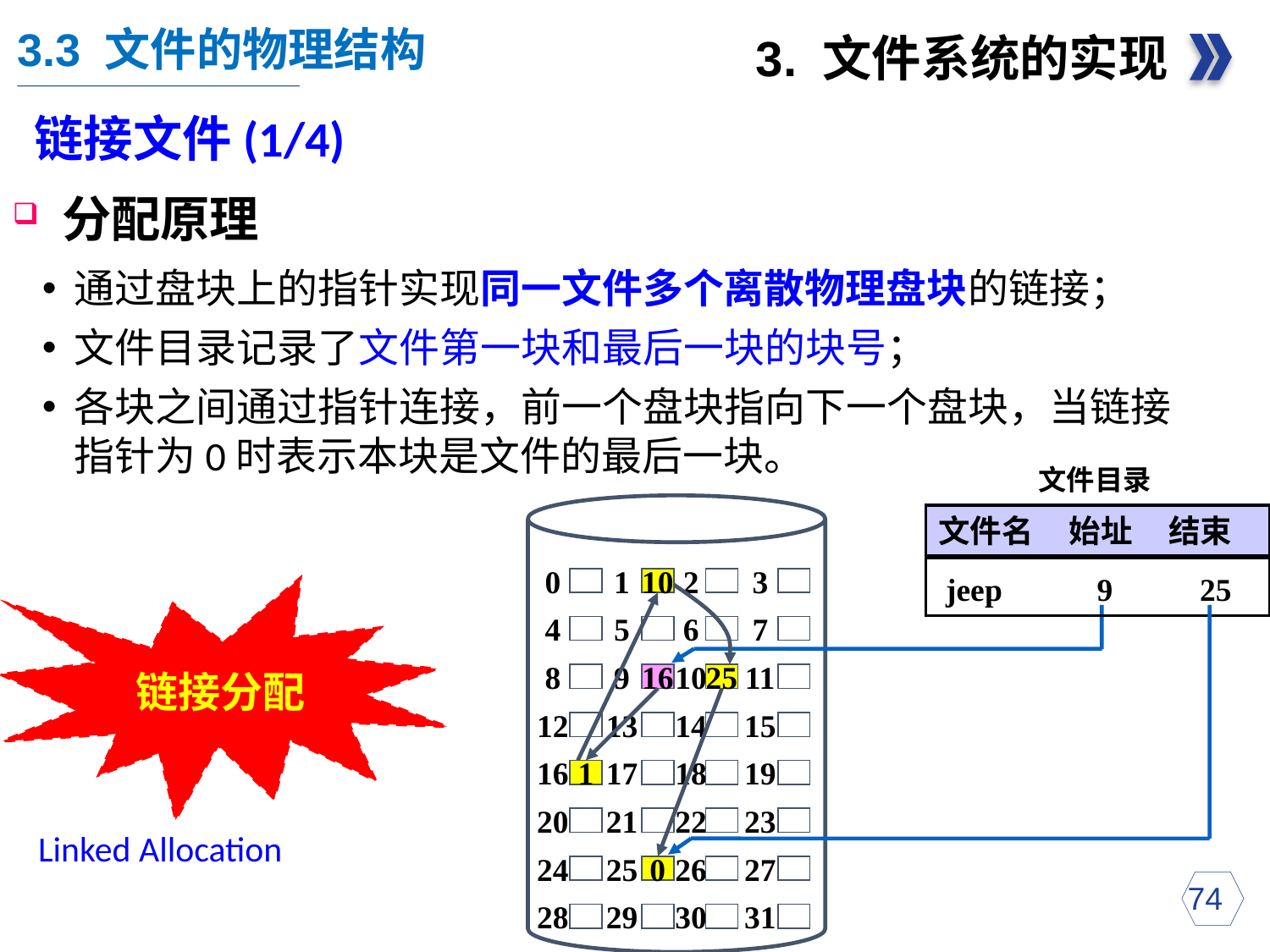

3.3 文件的物理结构
3. 文件系统的实现

链接文件(1/4)
 分配原理
通过盘块上的指针实现同一文件多个离散物理盘块的链接；
文件目录记录了文件第一块和最后一块的块号；
各块之间通过指针连接，前一个盘块指向下一个盘块，当链接指针为0时表示本块是文件的最后一块。
文件目录

文件名     始址     结束

jeep 	   9	25
0

1
10
2

3

链接分配

4

5

6

7

8

9
16
10
25
11

12

13

14

15

16
1
17

18

19

20

21

22

23

Linked Allocation
24

25
0
26

27

 74
28

29

30

31